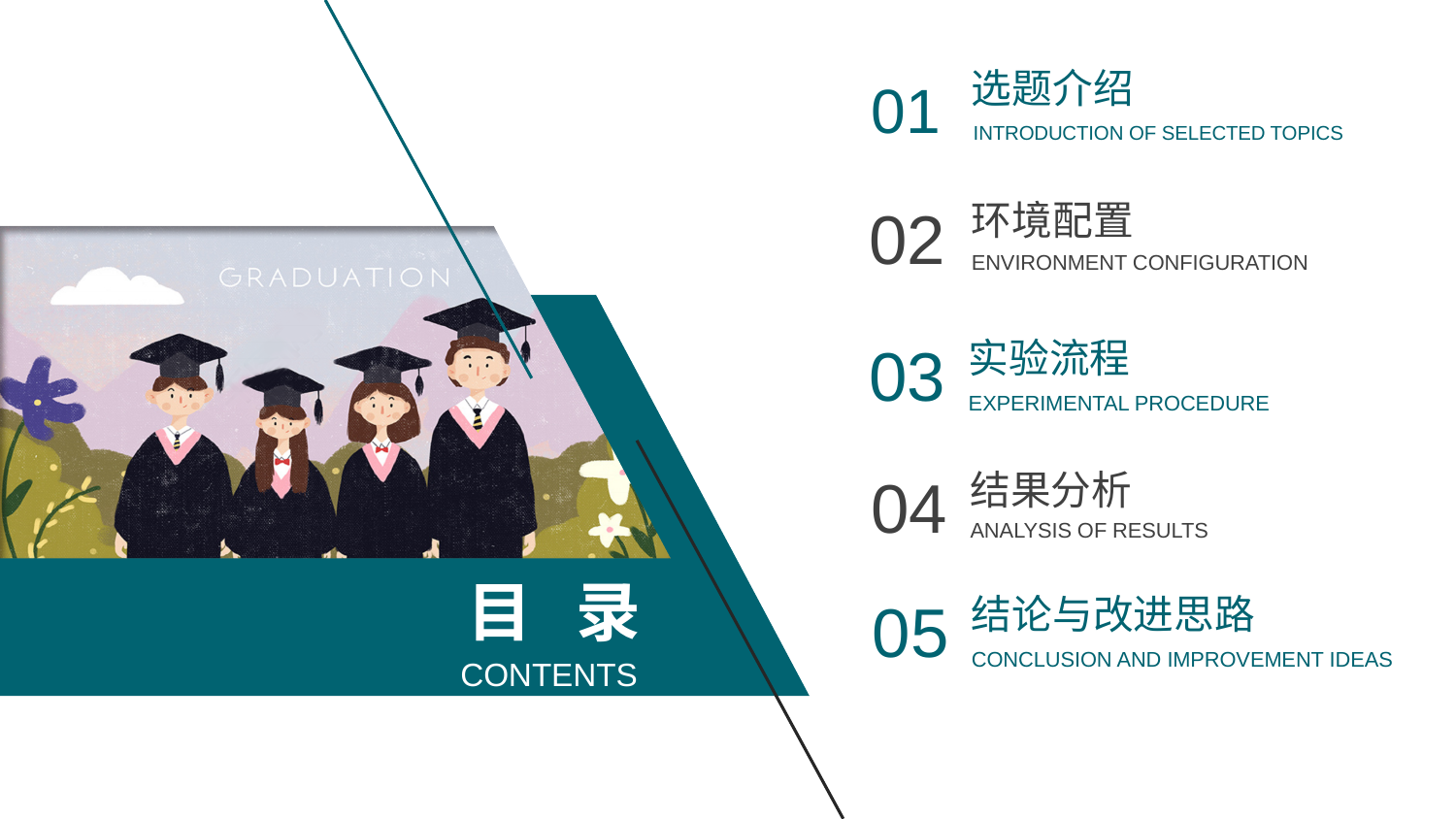

选题介绍
INTRODUCTION OF SELECTED TOPICS
01
环境配置
ENVIRONMENT CONFIGURATION
02

实验流程
EXPERIMENTAL PROCEDURE
03
结果分析
ANALYSIS OF RESULTS
04
  目   录
CONTENTS
结论与改进思路
CONCLUSION AND IMPROVEMENT IDEAS
05